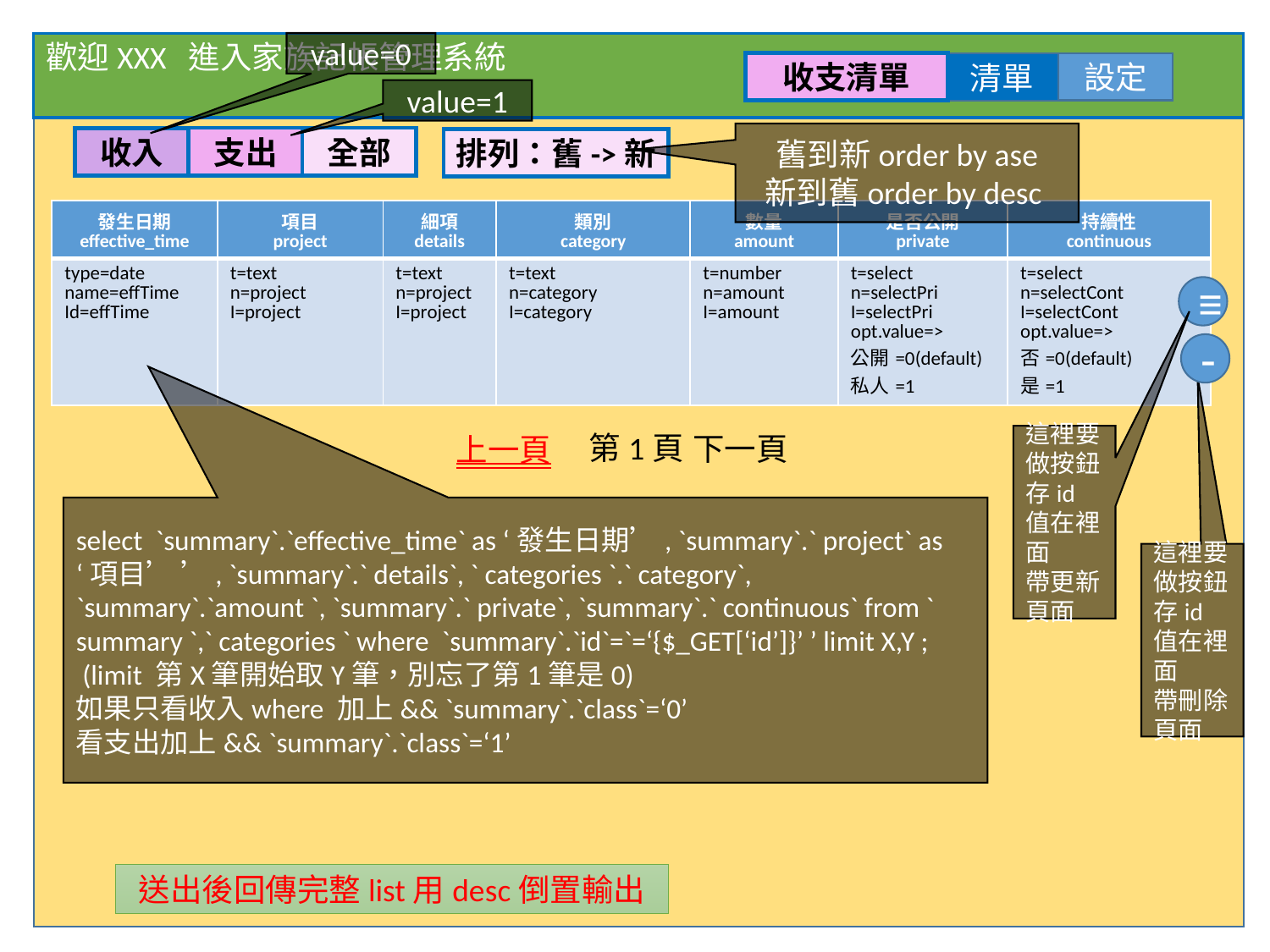

value=0

歡迎XXX  進入家族記帳管理系統
收支清單
設定
清單
value=1

舊到新order by ase
新到舊order by desc
支出
全部
收入
排列：舊->新
| 發生日期 effective\_time | 項目 project | 細項 details | 類別 category | 數量 amount | 是否公開 private | 持續性 continuous |
| --- | --- | --- | --- | --- | --- | --- |
| type=date name=effTime Id=effTime | t=text n=project I=project | t=text n=project I=project | t=text n=category I=category | t=number n=amount I=amount | t=select n=selectPri I=selectPri opt.value=> 公開=0(default) 私人=1 | t=select n=selectCont I=selectCont opt.value=> 否=0(default) 是=1 |
≡
-
第1頁
下一頁
上一頁
這裡要做按鈕
存id值在裡面
帶更新頁面
select  `summary`.`effective_time` as ‘發生日期’, `summary`.` project` as ‘項目’ ’, `summary`.` details`, ` categories `.` category`, `summary`.`amount `, `summary`.` private`, `summary`.` continuous` from ` summary `,` categories ` where  `summary`.`id`=`=‘{$_GET[‘id’]}’ ’ limit X,Y ;
 (limit 第X筆開始取Y筆，別忘了第1筆是0)
如果只看收入where 加上&& `summary`.`class`=‘0’
看支出加上&& `summary`.`class`=‘1’
這裡要做按鈕
存id值在裡面
帶刪除頁面
送出後回傳完整list用desc倒置輸出